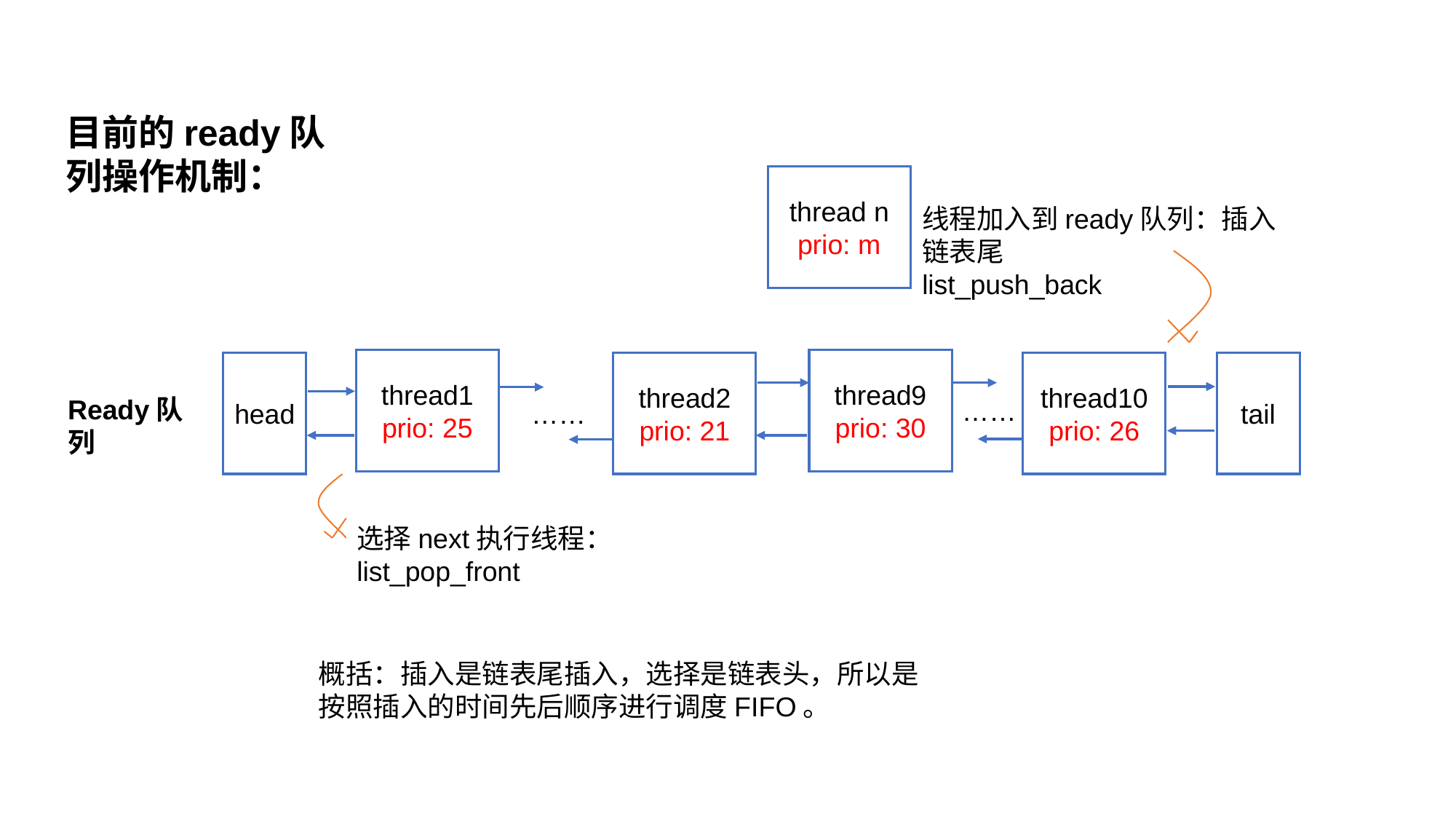

目前的ready队列操作机制：
thread n
prio: m
线程加入到ready队列：插入链表尾
list_push_back

thread1
prio: 25
thread9
prio: 30
head
thread2
prio: 21
thread10
prio: 26
tail
Ready队列
……
……

选择next执行线程：list_pop_front
概括：插入是链表尾插入，选择是链表头，所以是按照插入的时间先后顺序进行调度FIFO。